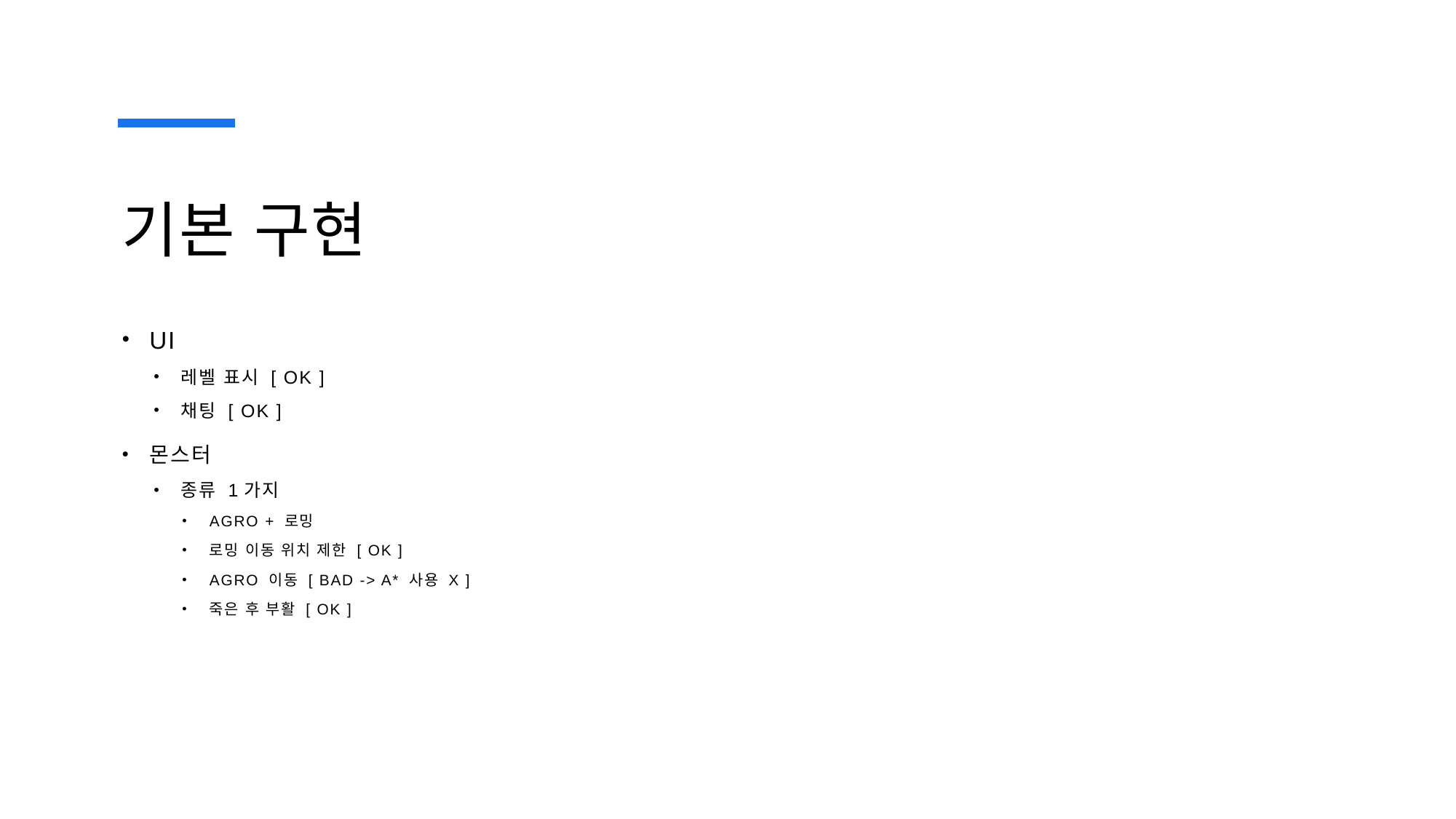

# 기본 구현
UI
레벨 표시 [ OK ]
채팅 [ OK ]
몬스터
종류 1가지
AGRO + 로밍
로밍 이동 위치 제한 [ OK ]
AGRO 이동 [ BAD -> A* 사용 X ]
죽은 후 부활 [ OK ]